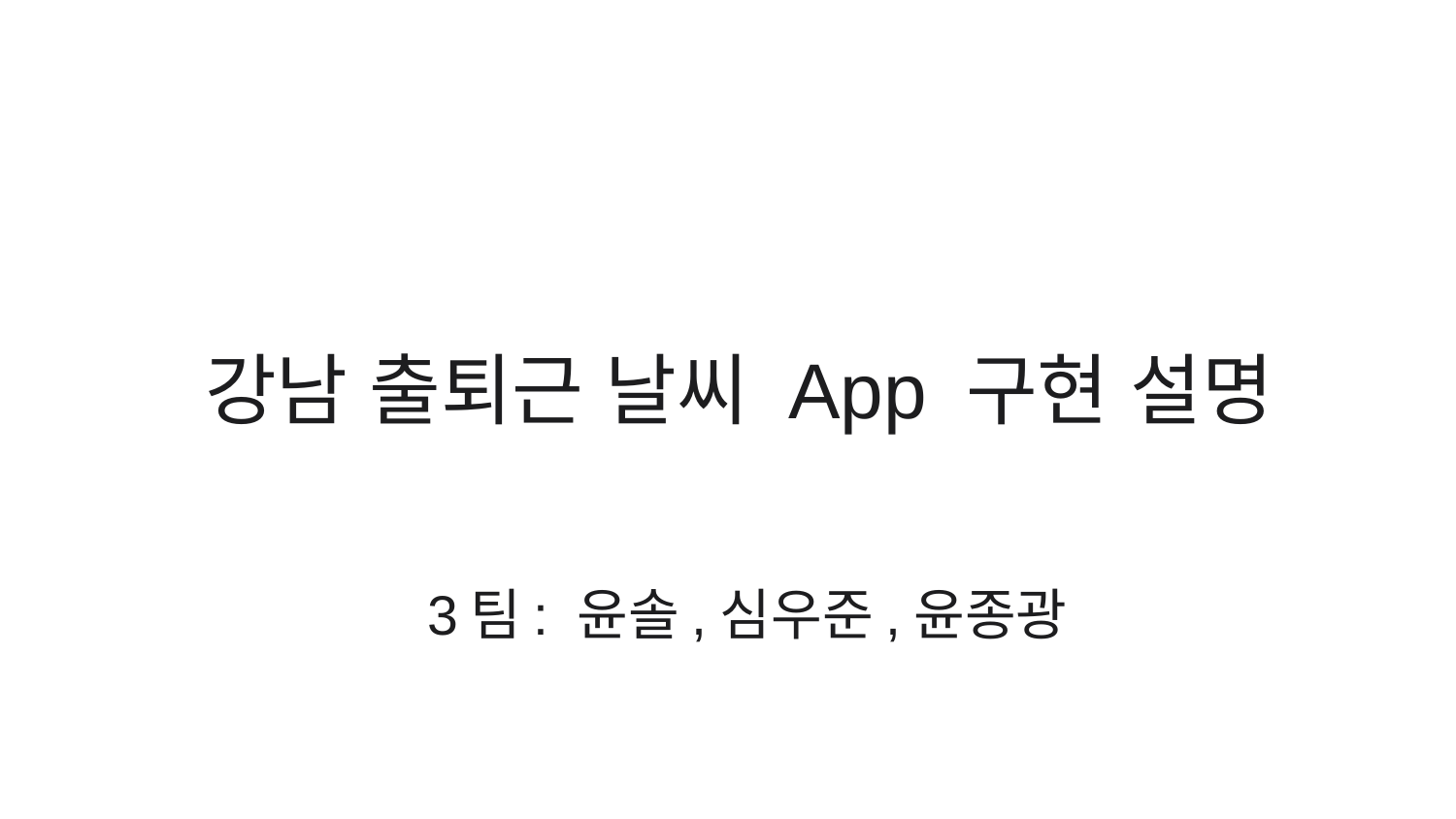

# 강남 출퇴근 날씨 App 구현 설명

 3팀: 윤솔,심우준,윤종광